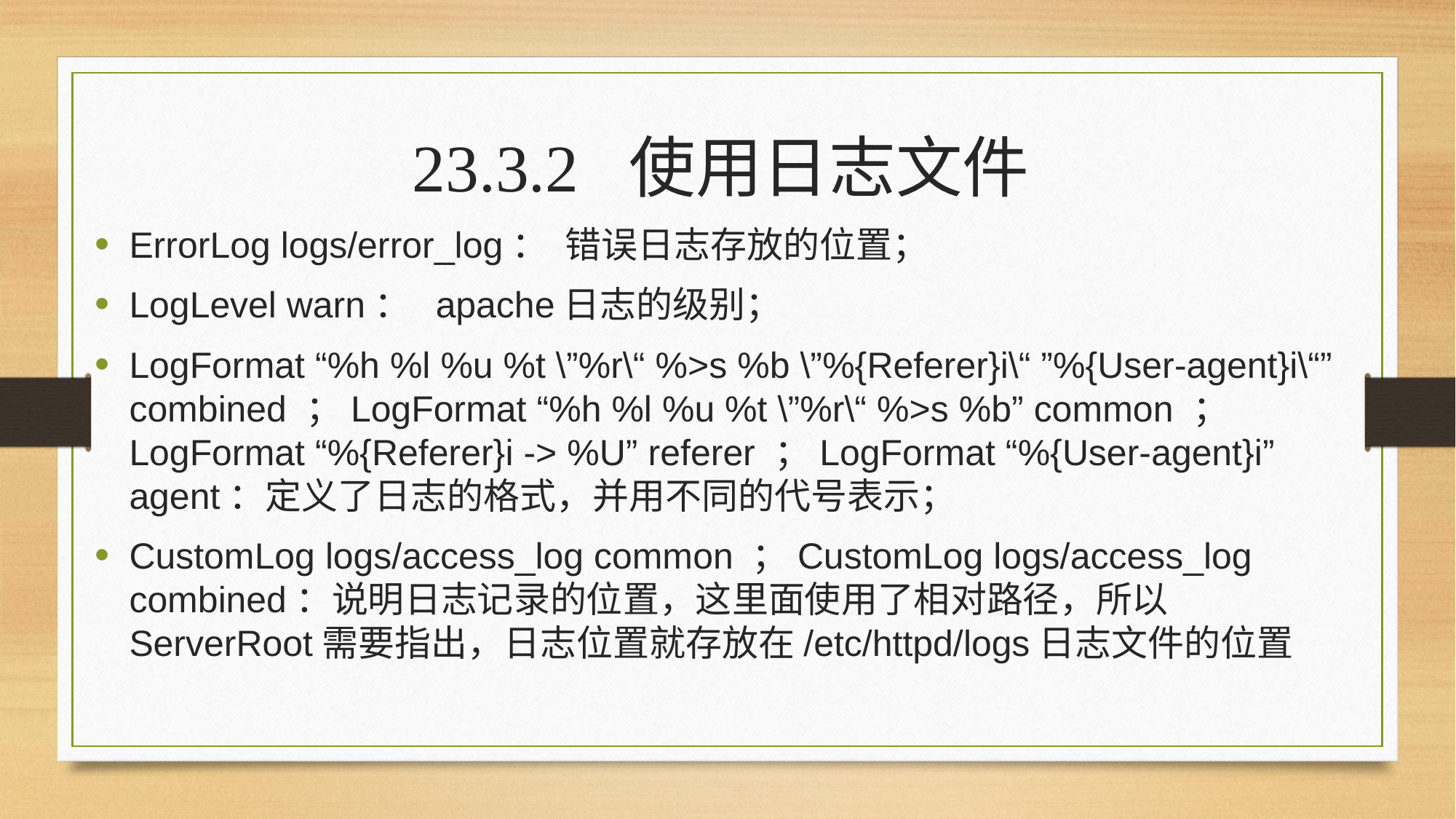

# 23.3.2  使用日志文件
ErrorLog logs/error_log：  错误日志存放的位置；
LogLevel warn：  apache日志的级别；
LogFormat “%h %l %u %t \”%r\“ %>s %b \”%{Referer}i\“ ”%{User-agent}i\“” combined ；LogFormat “%h %l %u %t \”%r\“ %>s %b” common ；LogFormat “%{Referer}i -> %U” referer ；LogFormat “%{User-agent}i” agent：定义了日志的格式，并用不同的代号表示；
CustomLog logs/access_log common ；CustomLog logs/access_log combined：说明日志记录的位置，这里面使用了相对路径，所以ServerRoot需要指出，日志位置就存放在/etc/httpd/logs日志文件的位置